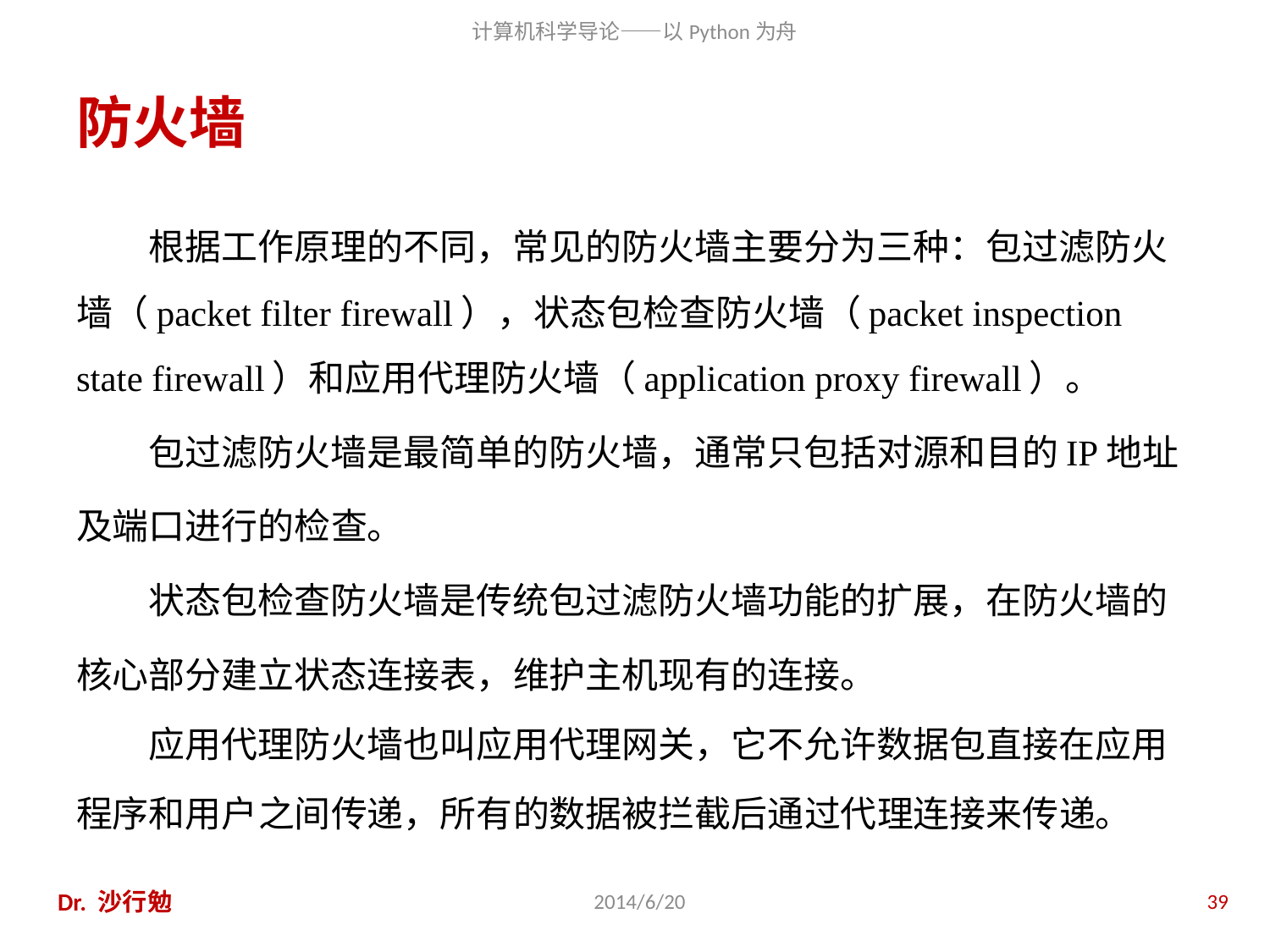

# 防火墙
根据工作原理的不同，常见的防火墙主要分为三种：包过滤防火墙（packet filter firewall），状态包检查防火墙（packet inspection state firewall）和应用代理防火墙（application proxy firewall）。
包过滤防火墙是最简单的防火墙，通常只包括对源和目的IP地址及端口进行的检查。
状态包检查防火墙是传统包过滤防火墙功能的扩展，在防火墙的核心部分建立状态连接表，维护主机现有的连接。
应用代理防火墙也叫应用代理网关，它不允许数据包直接在应用程序和用户之间传递，所有的数据被拦截后通过代理连接来传递。

Dr. 沙行勉
2014/6/20
39